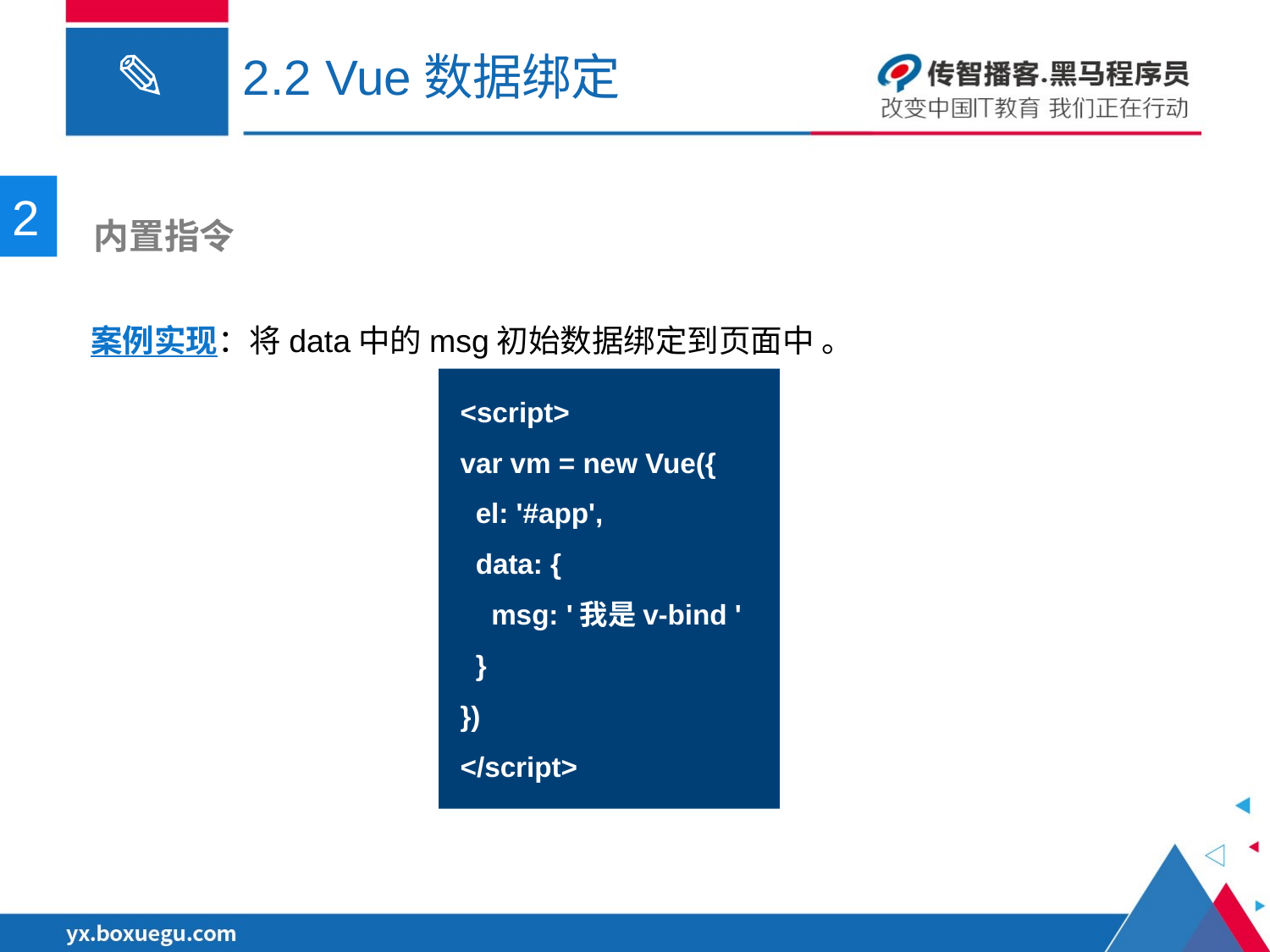

# 2.2 Vue数据绑定

2
  内置指令
案例实现：将data中的msg初始数据绑定到页面中 。

<script>
var vm = new Vue({
  el: '#app',
  data: {
    msg: '我是v-bind '
  }
})
</script>